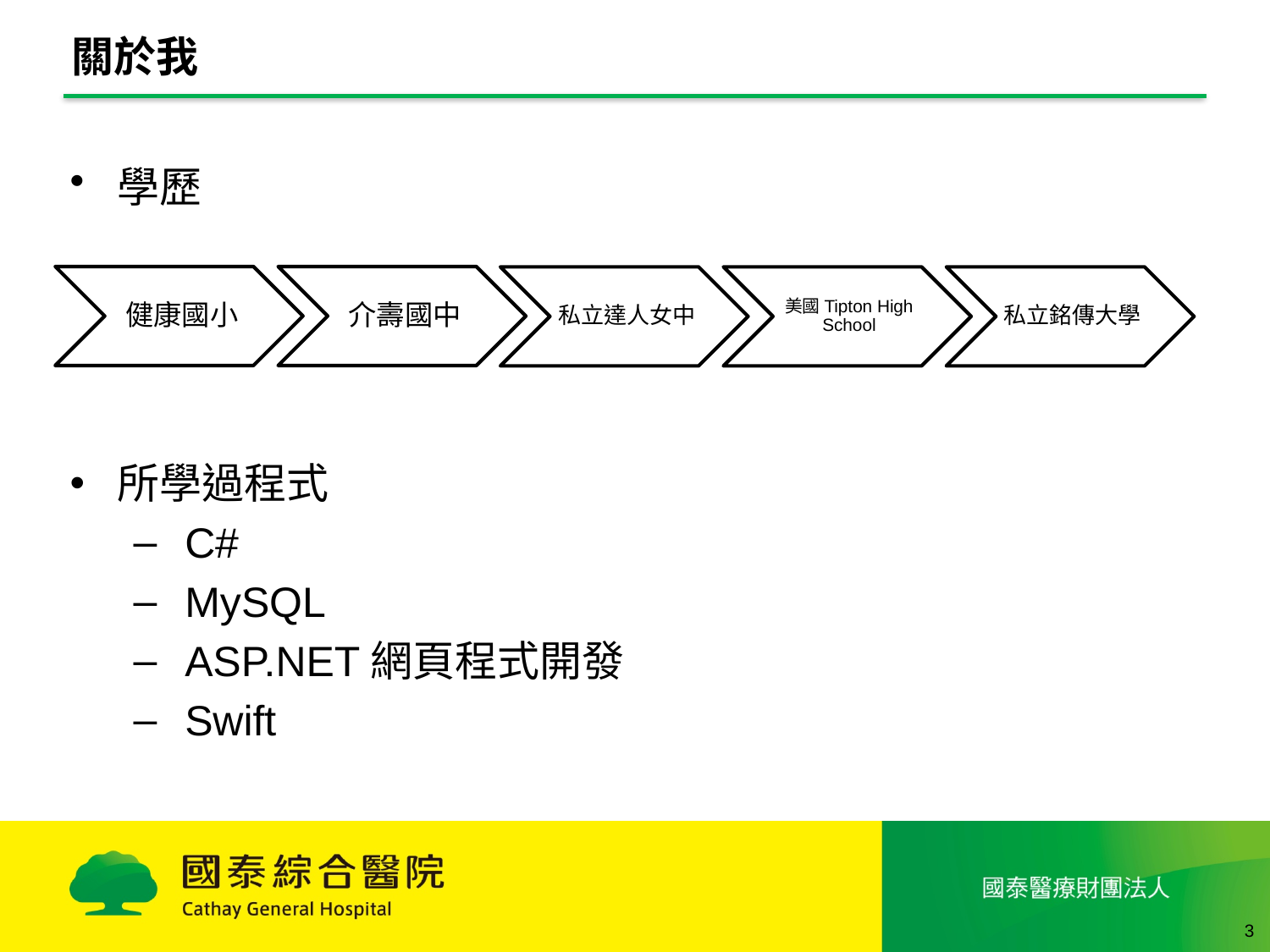

# 關於我
健康國小
介壽國中
私立達人女中
美國Tipton High School
私立銘傳大學
學歷

所學過程式
 C#
 MySQL
 ASP.NET網頁程式開發
 Swift

3